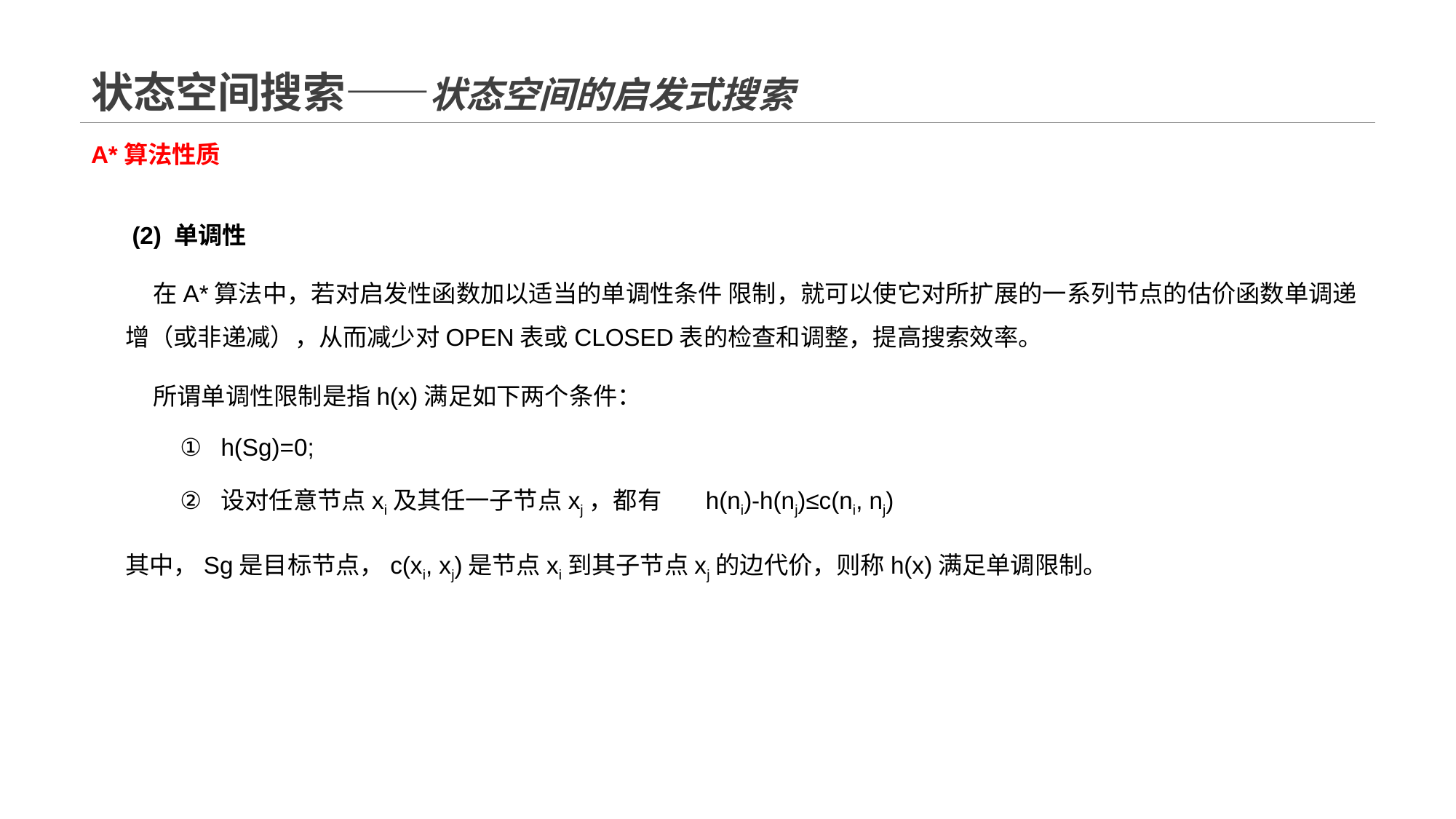

# 状态空间搜索——状态空间的启发式搜索
A*算法性质
 (2) 单调性
    在A*算法中，若对启发性函数加以适当的单调性条件 限制，就可以使它对所扩展的一系列节点的估价函数单调递增（或非递减），从而减少对OPEN表或CLOSED表的检查和调整，提高搜索效率。
    所谓单调性限制是指h(x)满足如下两个条件：
h(Sg)=0;
设对任意节点xi及其任一子节点xj，都有       h(ni)-h(nj)≤c(ni, nj)
其中，Sg是目标节点，c(xi, xj)是节点xi到其子节点xj的边代价，则称h(x)满足单调限制。